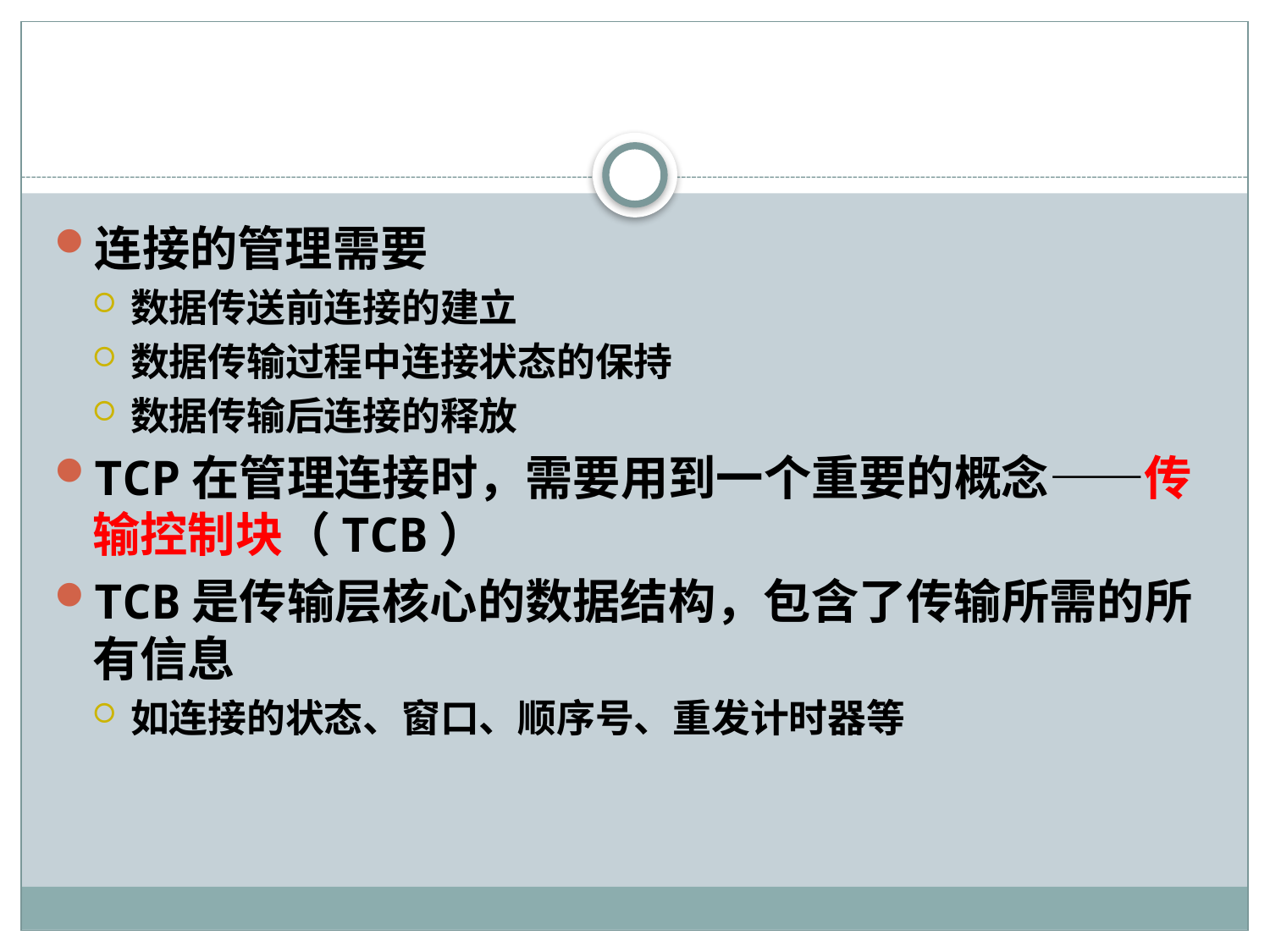

#
连接的管理需要
数据传送前连接的建立
数据传输过程中连接状态的保持
数据传输后连接的释放
TCP在管理连接时，需要用到一个重要的概念——传输控制块（TCB）
TCB是传输层核心的数据结构，包含了传输所需的所有信息
如连接的状态、窗口、顺序号、重发计时器等